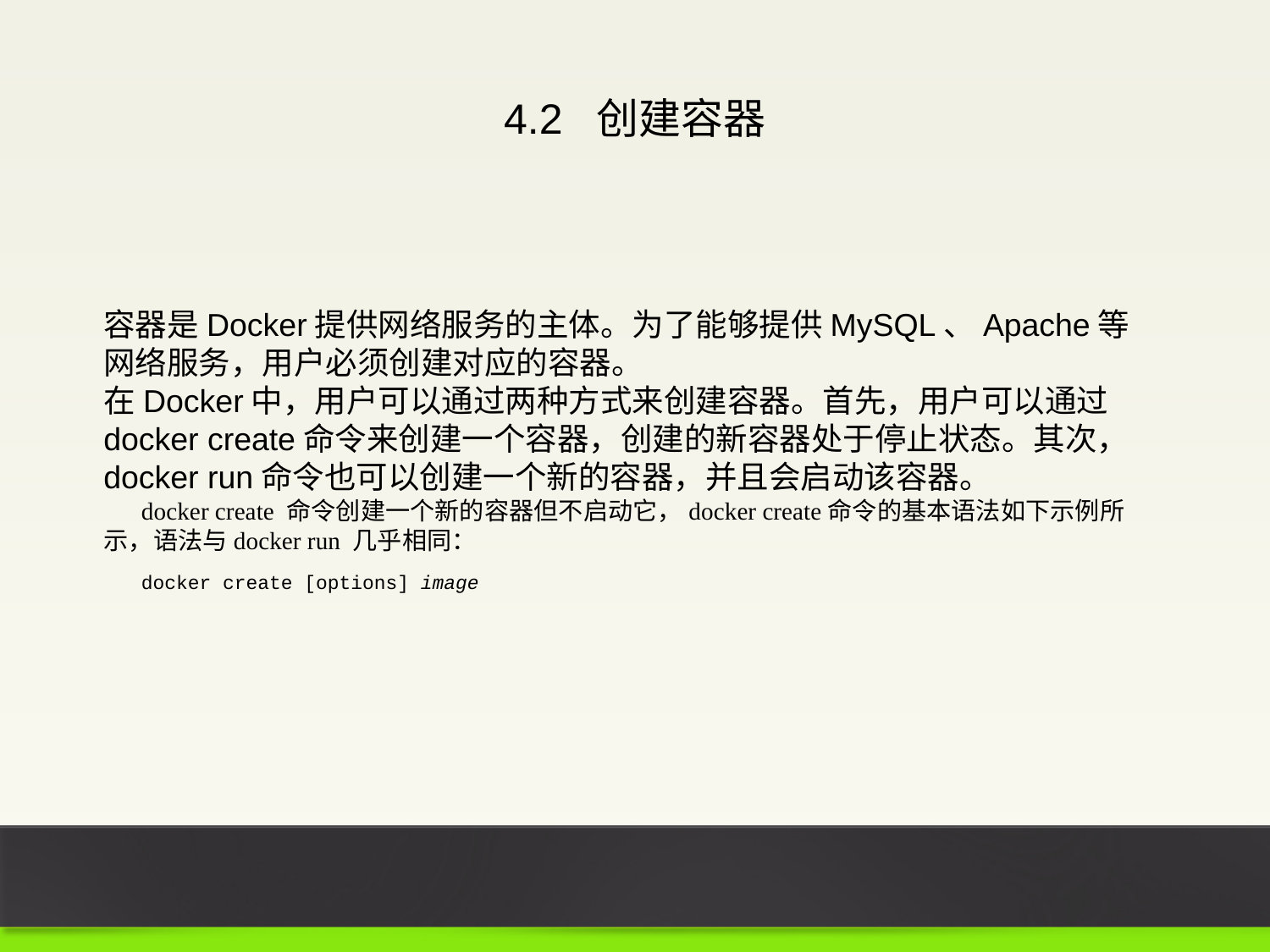

4.2  创建容器
容器是Docker提供网络服务的主体。为了能够提供MySQL、Apache等网络服务，用户必须创建对应的容器。
在Docker中，用户可以通过两种方式来创建容器。首先，用户可以通过docker create命令来创建一个容器，创建的新容器处于停止状态。其次，docker run命令也可以创建一个新的容器，并且会启动该容器。
docker create 命令创建一个新的容器但不启动它，docker create命令的基本语法如下示例所示，语法与docker run 几乎相同：
docker create [options] image